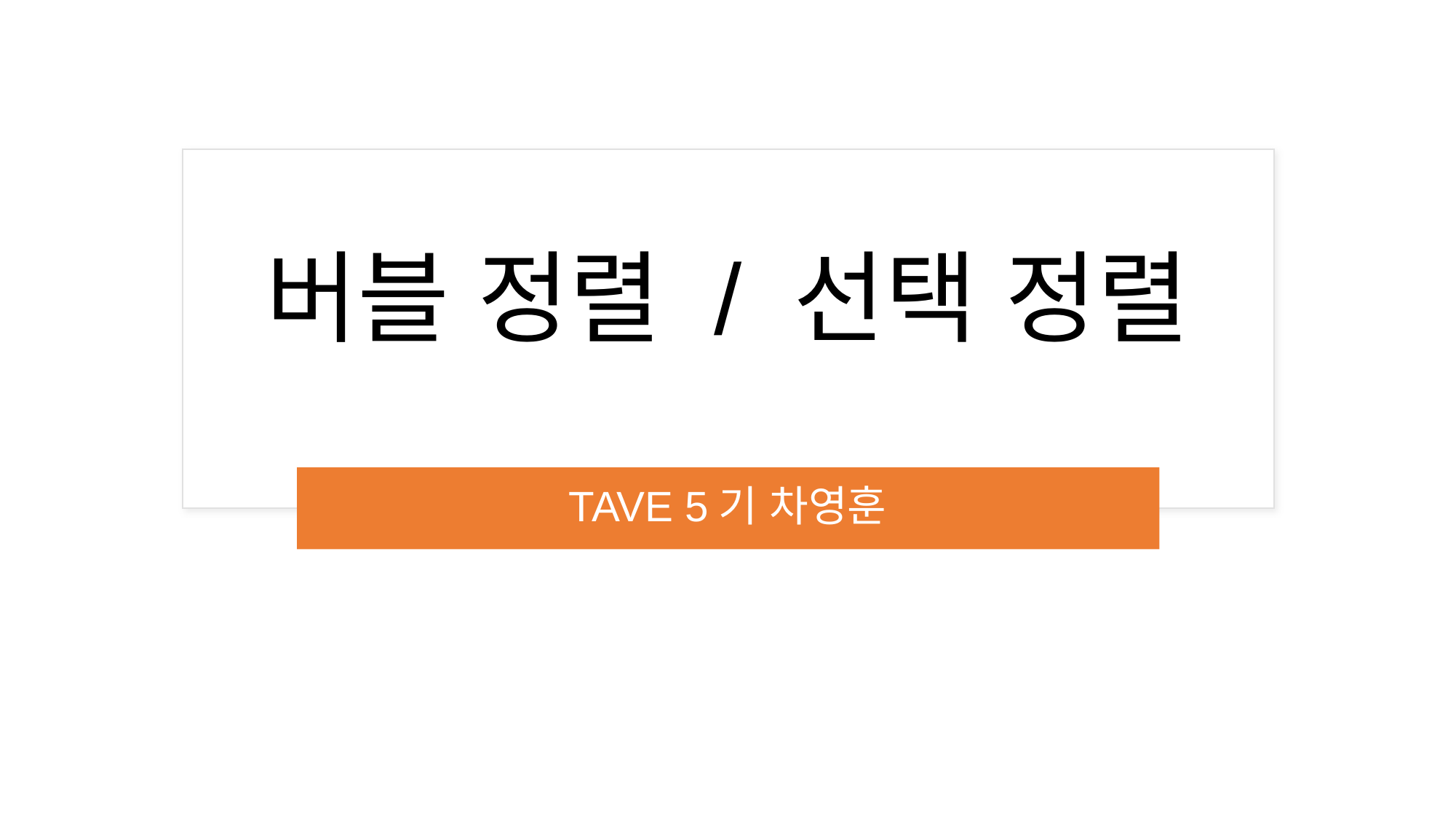

# 버블 정렬 / 선택 정렬

TAVE 5기 차영훈